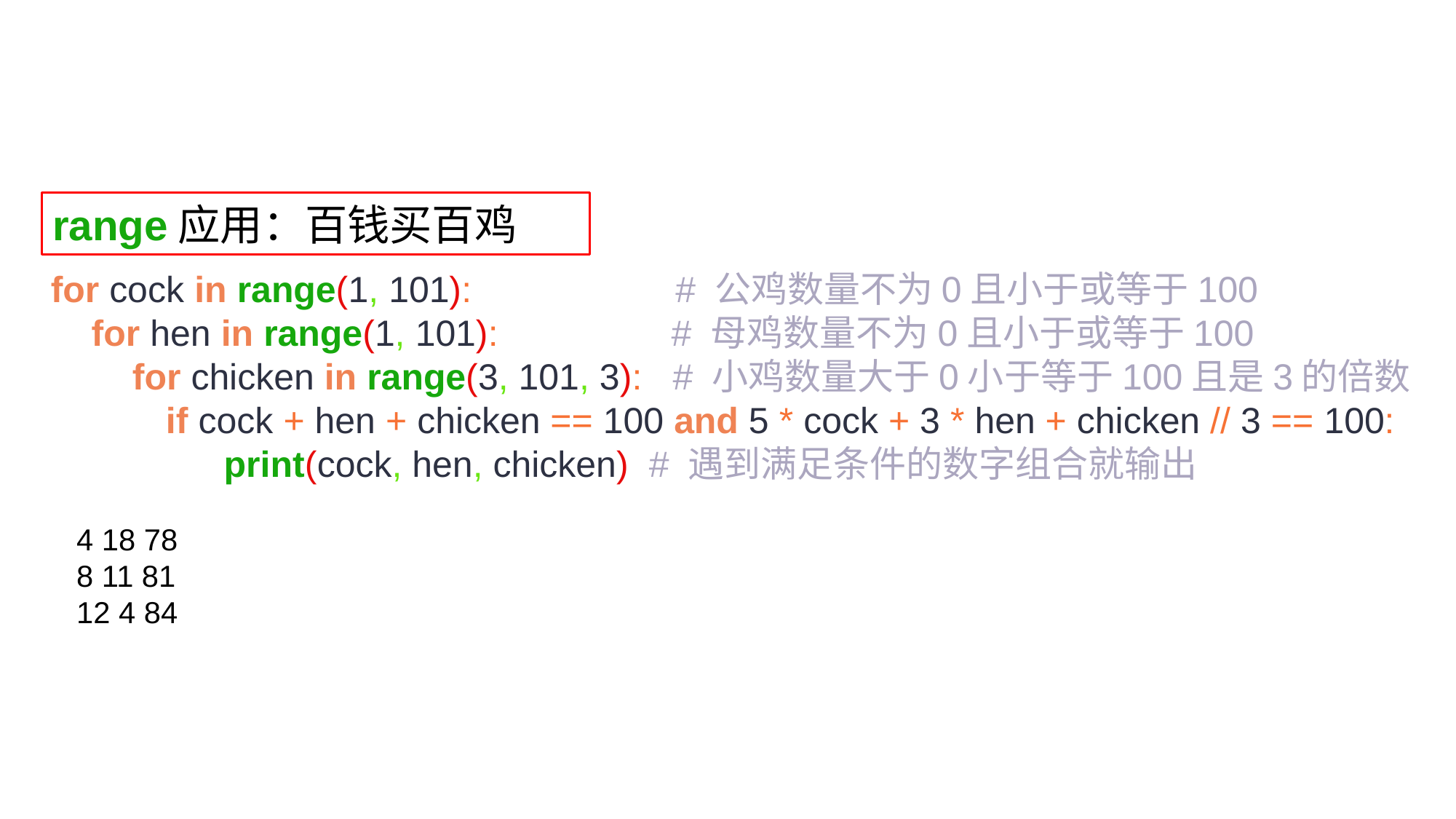

range应用：百钱买百鸡
for cock in range(1, 101):                    # 公鸡数量不为0且小于或等于100
    for hen in range(1, 101):                 # 母鸡数量不为0且小于或等于100
        for chicken in range(3, 101, 3):   # 小鸡数量大于0小于等于100且是3的倍数
             if cock + hen + chicken == 100 and 5 * cock + 3 * hen + chicken // 3 == 100:
                 print(cock, hen, chicken)  # 遇到满足条件的数字组合就输出
4 18 78
8 11 81
12 4 84